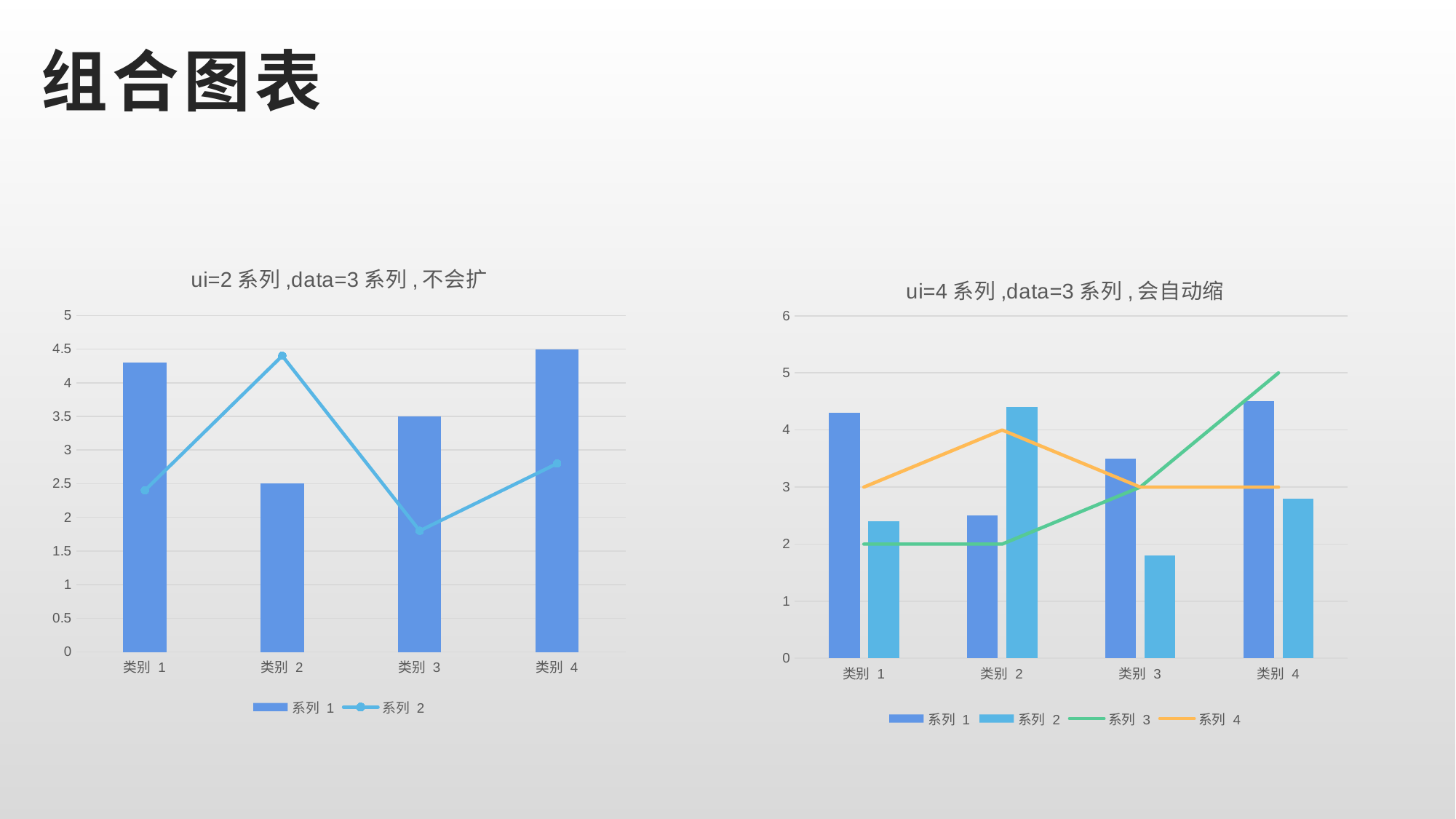

# 组合图表

### Chart: ui=2系列,data=3系列,不会扩

| Category | 系列 1 | 系列 2 |
|---|---|---|
| 类别 1 | 4.3 | 2.4 |
| 类别 2 | 2.5 | 4.4 |
| 类别 3 | 3.5 | 1.8 |
| 类别 4 | 4.5 | 2.8 |

### Chart: ui=4系列,data=3系列,会自动缩

| Category | 系列 1 | 系列 2 | 系列 3 | 系列 4 |
|---|---|---|---|---|
| 类别 1 | 4.3 | 2.4 | 2.0 | 3.0 |
| 类别 2 | 2.5 | 4.4 | 2.0 | 4.0 |
| 类别 3 | 3.5 | 1.8 | 3.0 | 3.0 |
| 类别 4 | 4.5 | 2.8 | 5.0 | 3.0 |